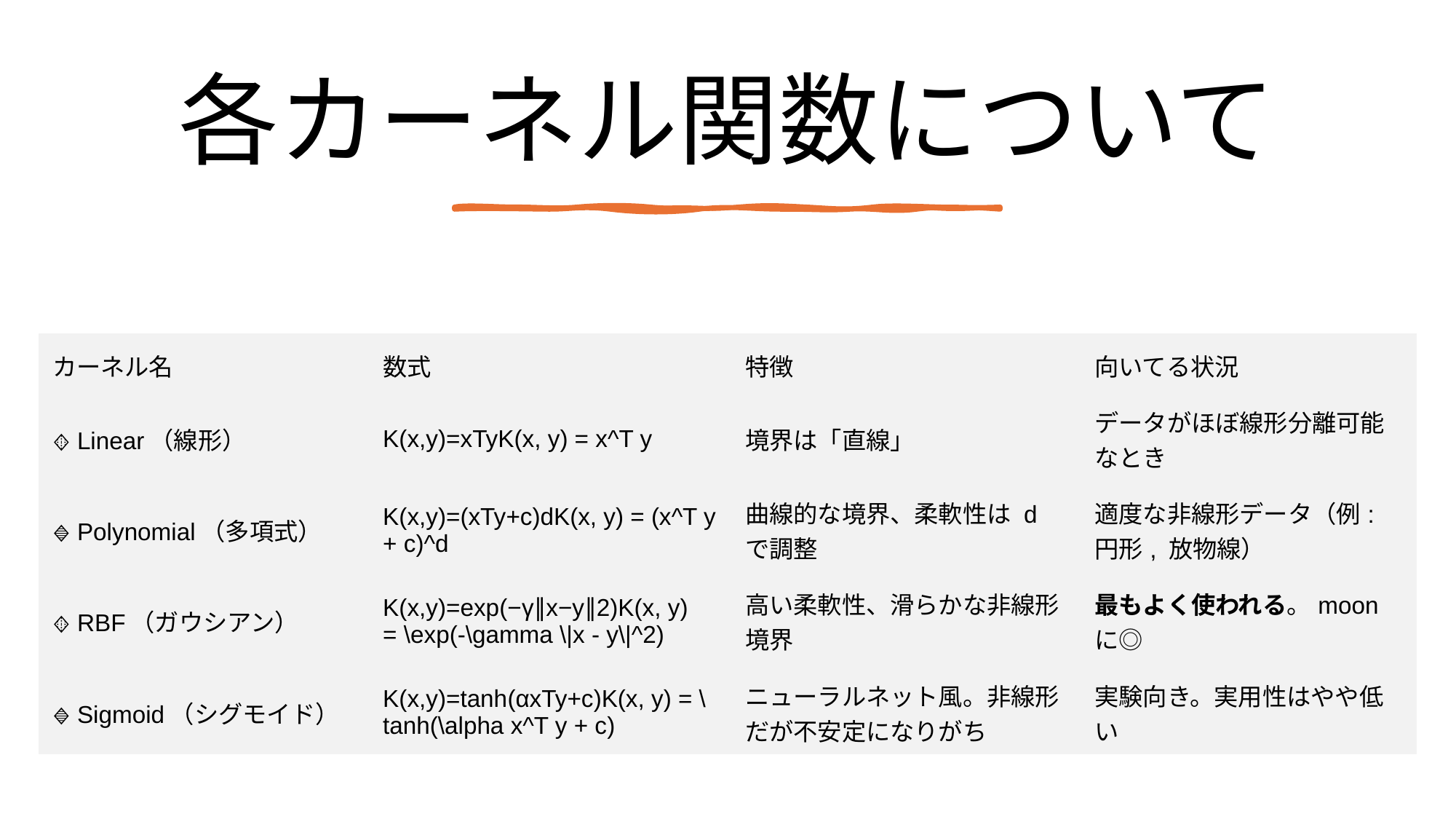

# 各カーネル関数について

| カーネル名 | 数式 | 特徴 | 向いてる状況 |
| --- | --- | --- | --- |
| 🔸 Linear（線形） | K(x,y)=xTyK(x, y) = x^T y | 境界は「直線」 | データがほぼ線形分離可能なとき |
| 🔹 Polynomial（多項式） | K(x,y)=(xTy+c)dK(x, y) = (x^T y + c)^d | 曲線的な境界、柔軟性は d で調整 | 適度な非線形データ（例: 円形, 放物線） |
| 🔸 RBF（ガウシアン） | K(x,y)=exp⁡(−γ∥x−y∥2)K(x, y) = \exp(-\gamma \|x - y\|^2) | 高い柔軟性、滑らかな非線形境界 | 最もよく使われる。moonに◎ |
| 🔹 Sigmoid（シグモイド） | K(x,y)=tanh⁡(αxTy+c)K(x, y) = \tanh(\alpha x^T y + c) | ニューラルネット風。非線形だが不安定になりがち | 実験向き。実用性はやや低い |